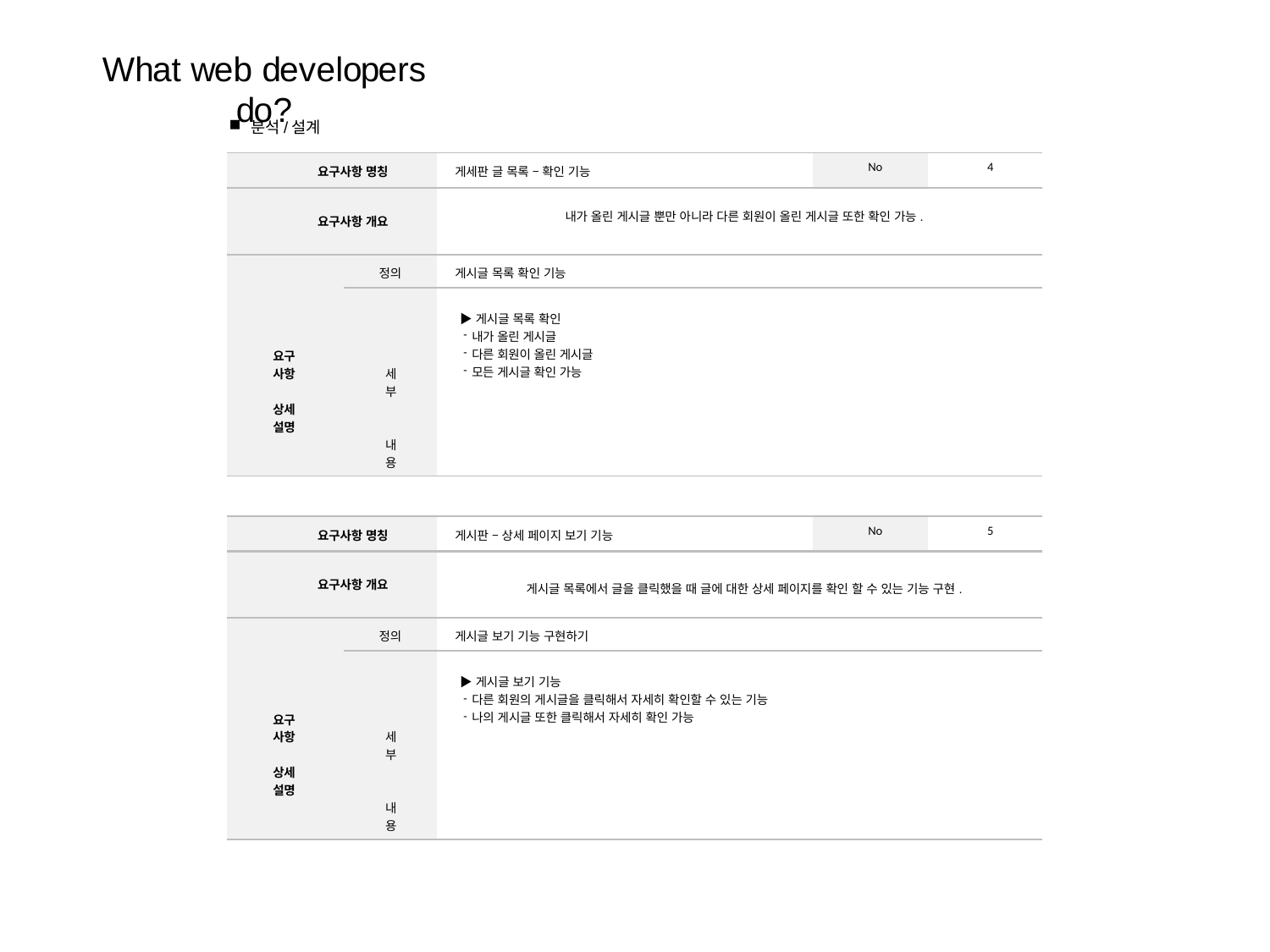

# What web developers do?
분석/설계
| 요구사항 명칭 |  | 게세판 글 목록 – 확인 기능 | No | 4 |
| --- | --- | --- | --- | --- |
| 요구사항 개요 |  | 내가 올린 게시글 뿐만 아니라 다른 회원이 올린 게시글 또한 확인 가능. |  |  |
| 요구사항 상세설명 | 정의 | 게시글 목록 확인 기능 |  |  |
|  | 세부 내용 | ▶게시글 목록 확인 내가 올린 게시글 다른 회원이 올린 게시글 모든 게시글 확인 가능 |  |  |
| 요구사항 명칭 |  | 게시판 – 상세 페이지 보기 기능 | No | 5 |
| --- | --- | --- | --- | --- |
| 요구사항 개요 |  | 게시글 목록에서 글을 클릭했을 때 글에 대한 상세 페이지를 확인 할 수 있는 기능 구현. |  |  |
| 요구사항 상세설명 | 정의 | 게시글 보기 기능 구현하기 |  |  |
|  | 세부 내용 | ▶게시글 보기 기능 다른 회원의 게시글을 클릭해서 자세히 확인할 수 있는 기능 나의 게시글 또한 클릭해서 자세히 확인 가능 |  |  |